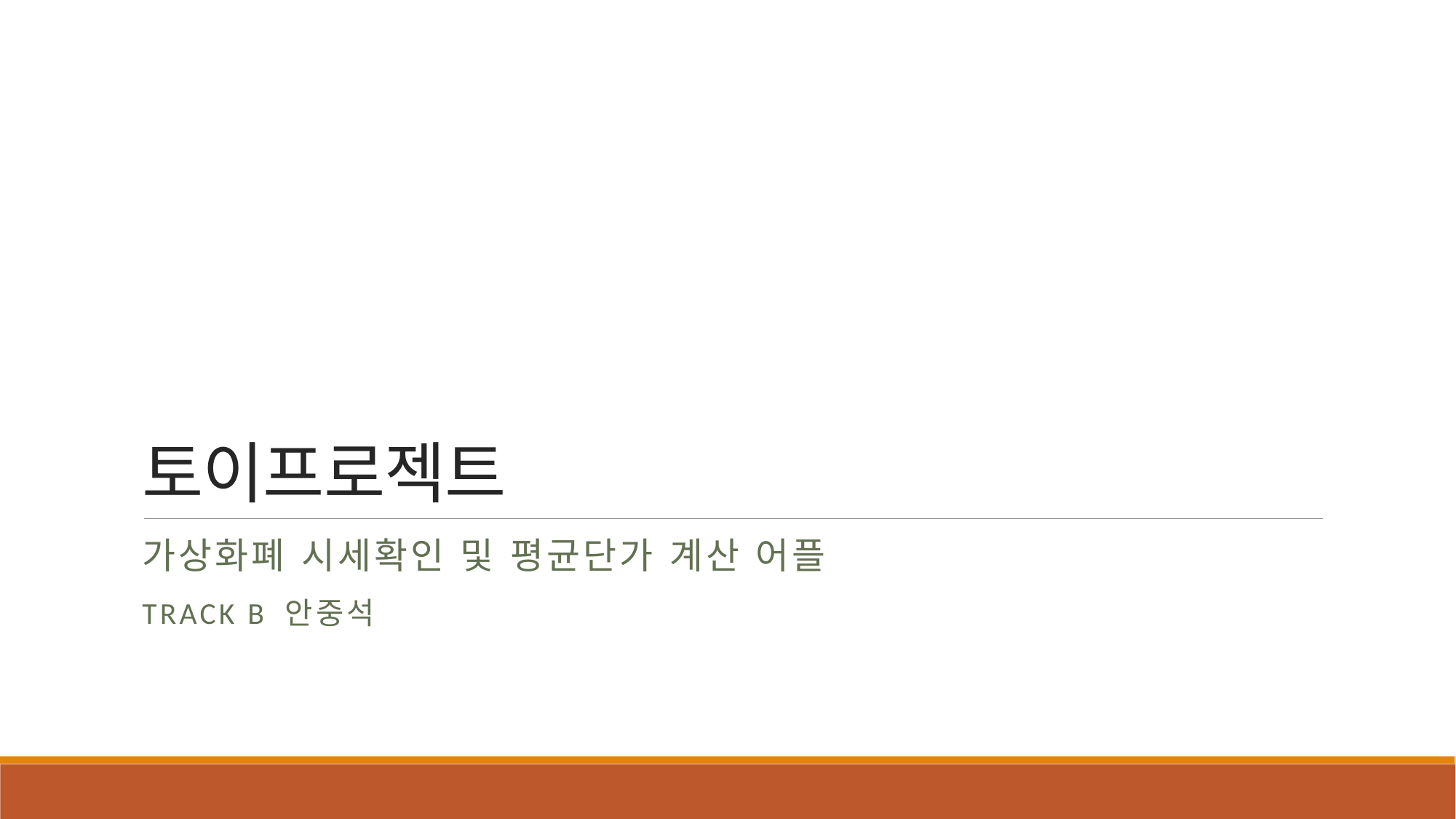

# 토이프로젝트
가상화폐 시세확인 및 평균단가 계산 어플
Track B 안중석